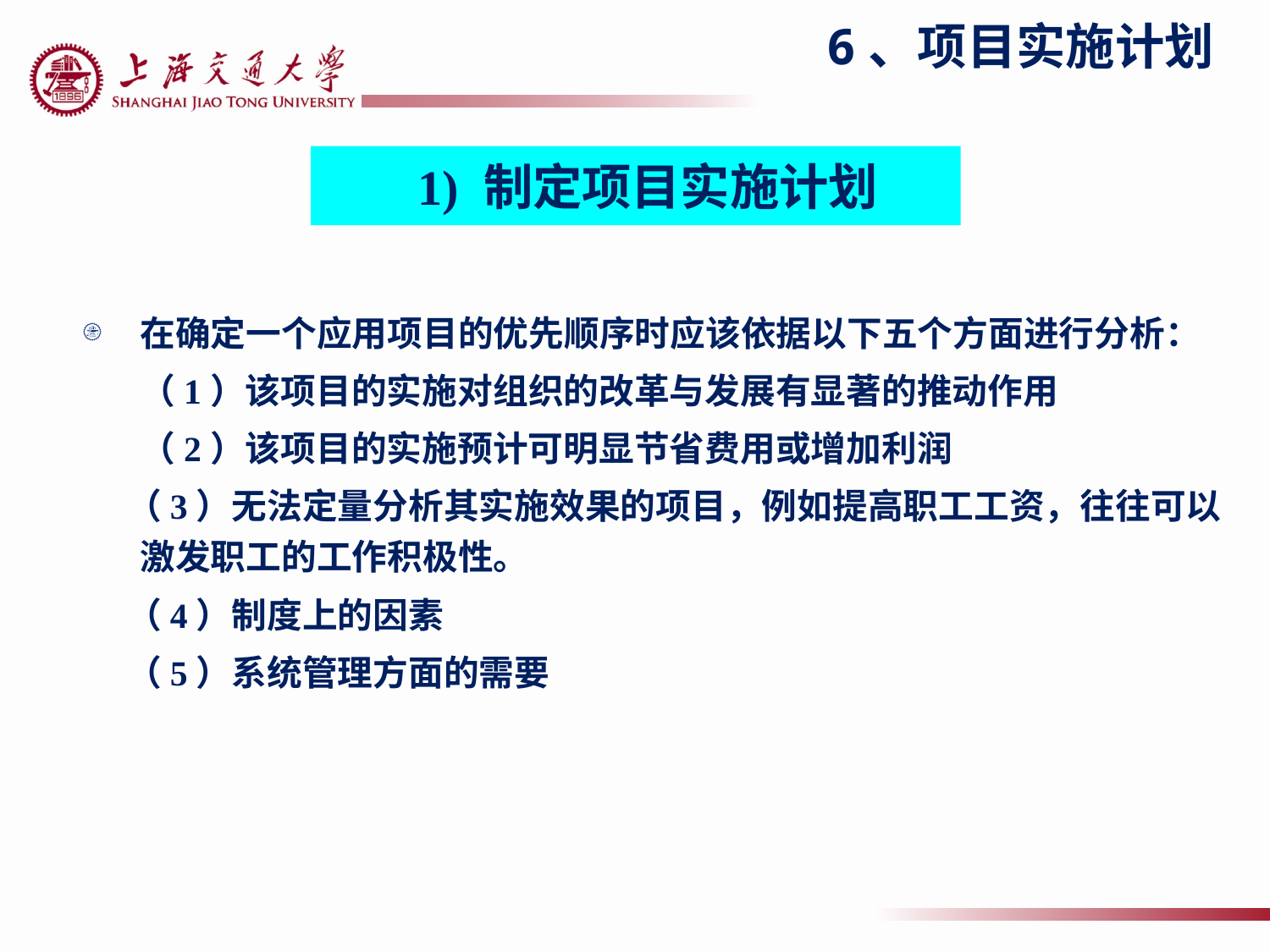

# 6、项目实施计划
  1) 制定项目实施计划
在确定一个应用项目的优先顺序时应该依据以下五个方面进行分析：
	（1）该项目的实施对组织的改革与发展有显著的推动作用
	（2）该项目的实施预计可明显节省费用或增加利润
     （3）无法定量分析其实施效果的项目，例如提高职工工资，往往可以激发职工的工作积极性。
     （4）制度上的因素
     （5）系统管理方面的需要